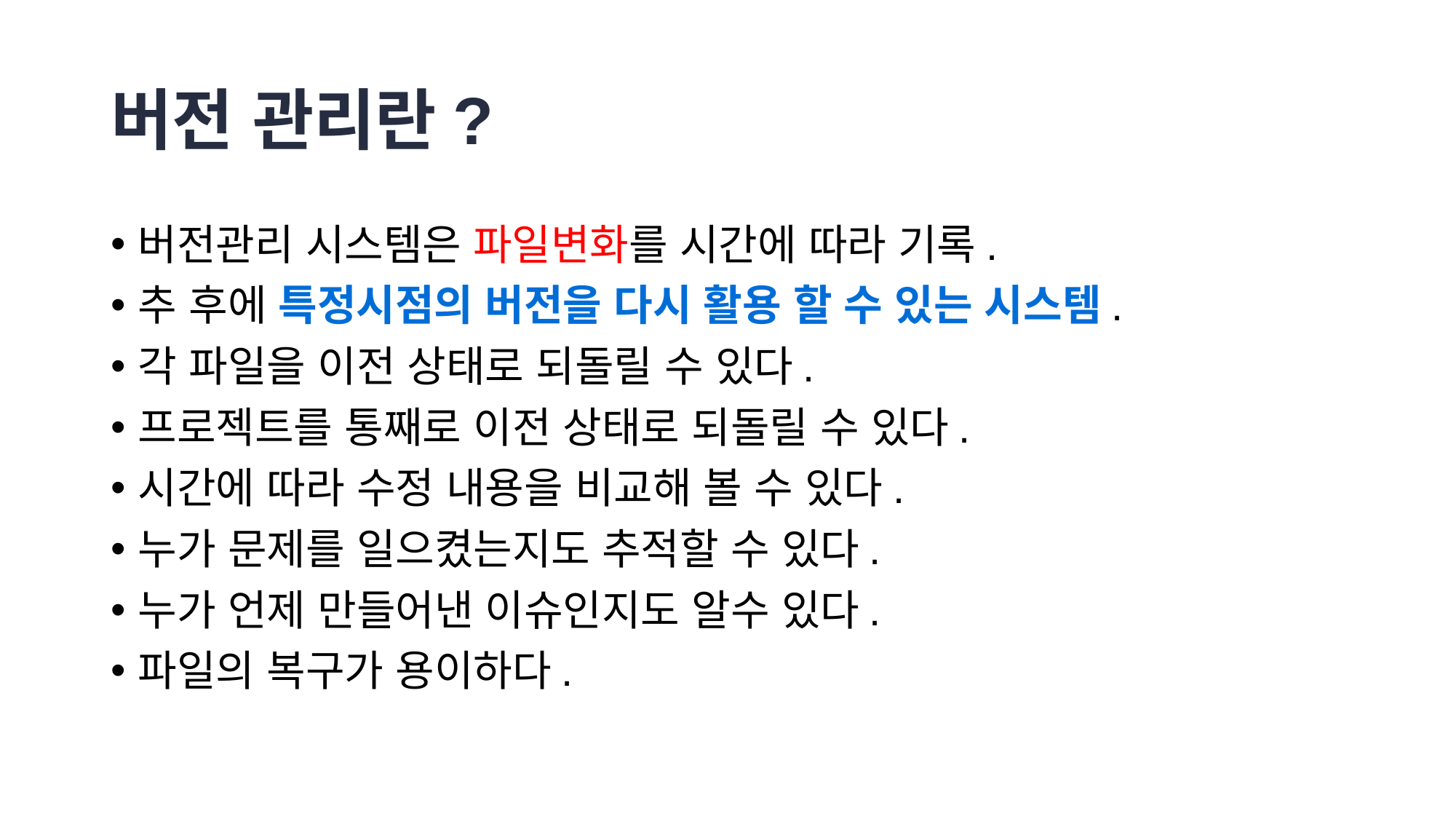

# 버전 관리란?
버전관리 시스템은 파일변화를 시간에 따라 기록.
추 후에 특정시점의 버전을 다시 활용 할 수 있는 시스템.
각 파일을 이전 상태로 되돌릴 수 있다.
프로젝트를 통째로 이전 상태로 되돌릴 수 있다.
시간에 따라 수정 내용을 비교해 볼 수 있다.
누가 문제를 일으켰는지도 추적할 수 있다.
누가 언제 만들어낸 이슈인지도 알수 있다.
파일의 복구가 용이하다.